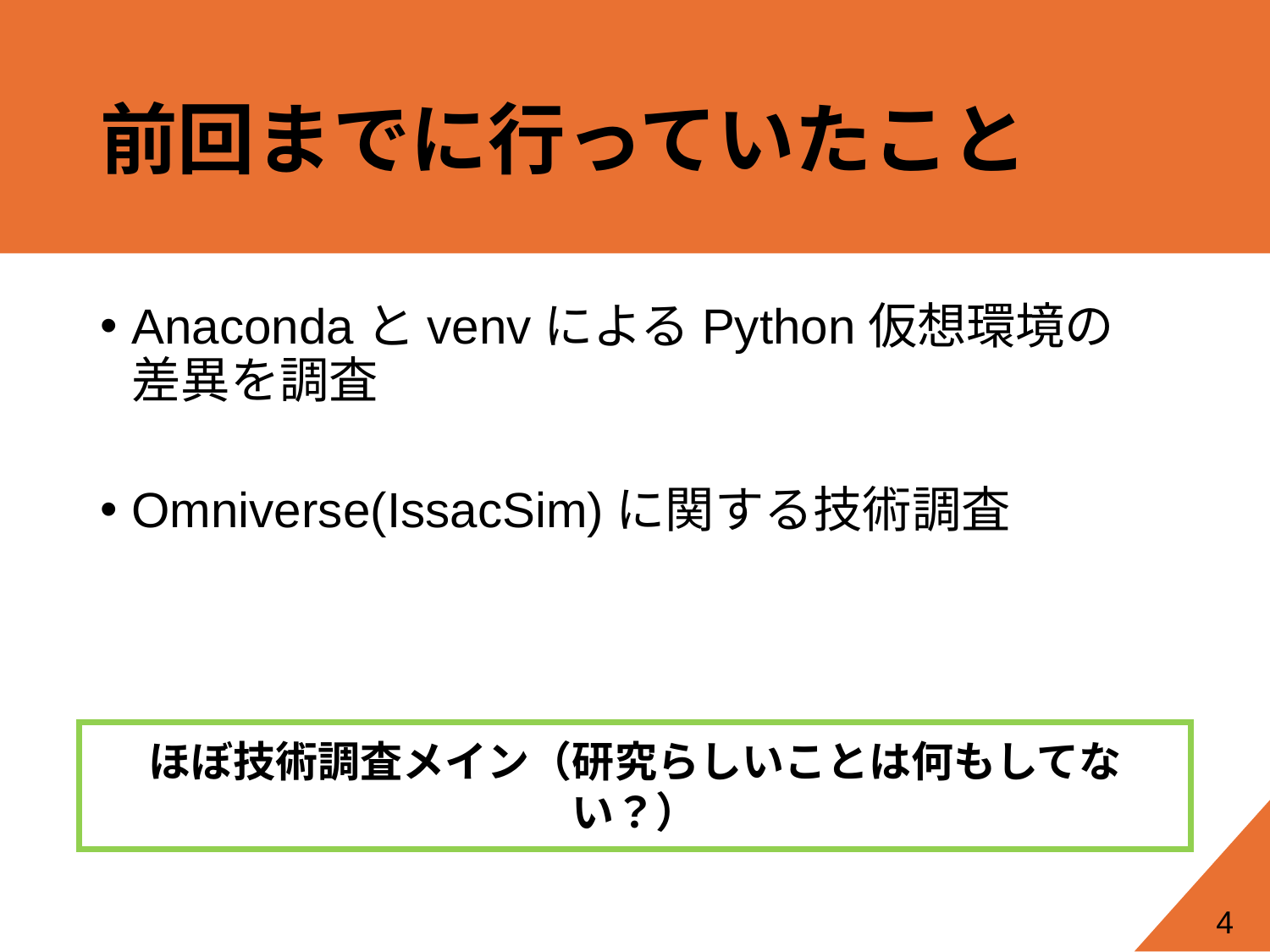

# 前回までに行っていたこと
AnacondaとvenvによるPython仮想環境の
差異を調査
Omniverse(IssacSim)に関する技術調査

ほぼ技術調査メイン（研究らしいことは何もしてない？）
4